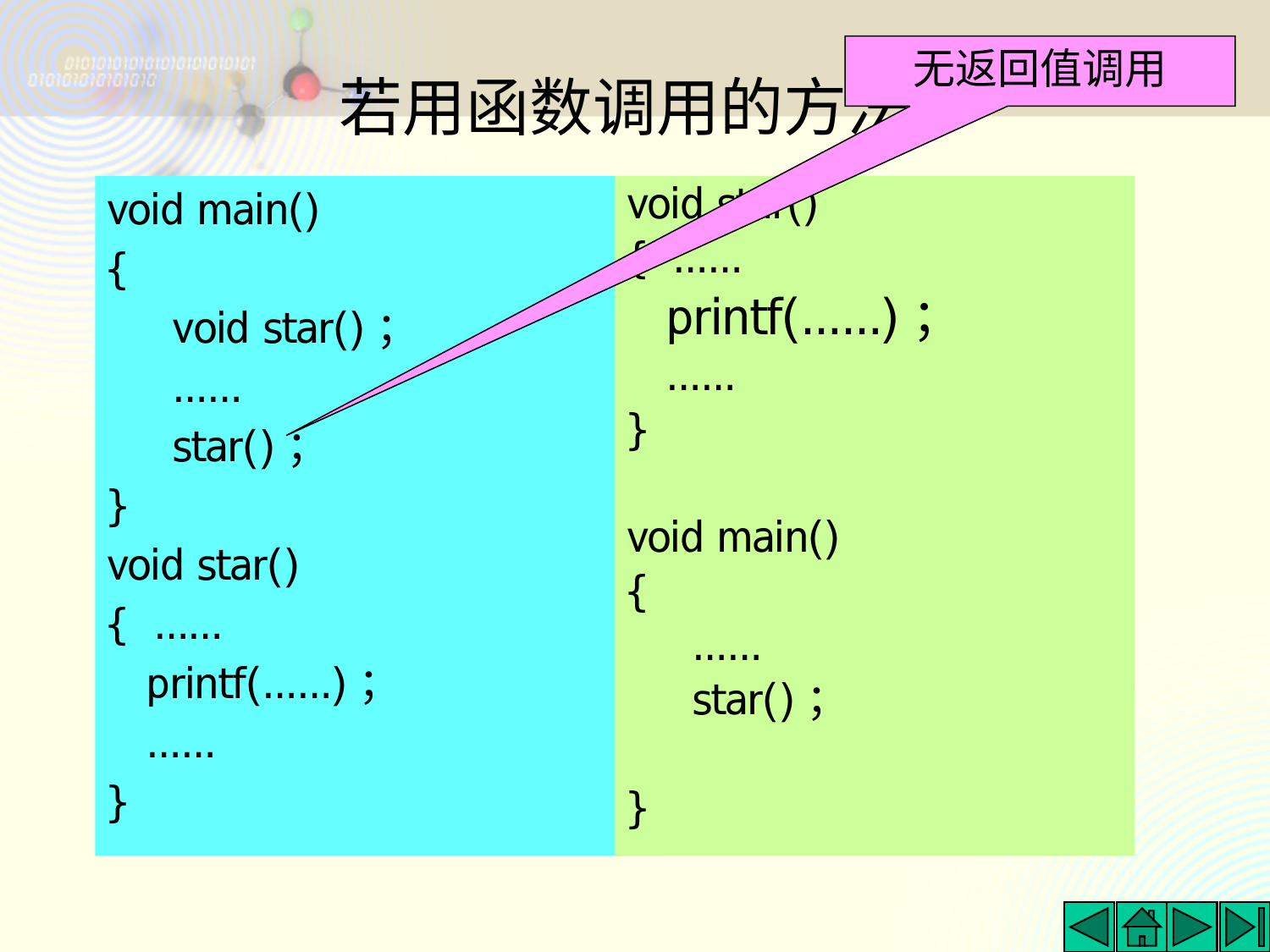

# 若用函数调用的方法
无返回值调用
void main()
{
     void star()；
     ……
     star()；
}
void star()
{  ……
   printf(……)；
   ……
}
void star()
{  ……
   printf(……)；
   ……
}

void main()
{
     ……
     star()；

}